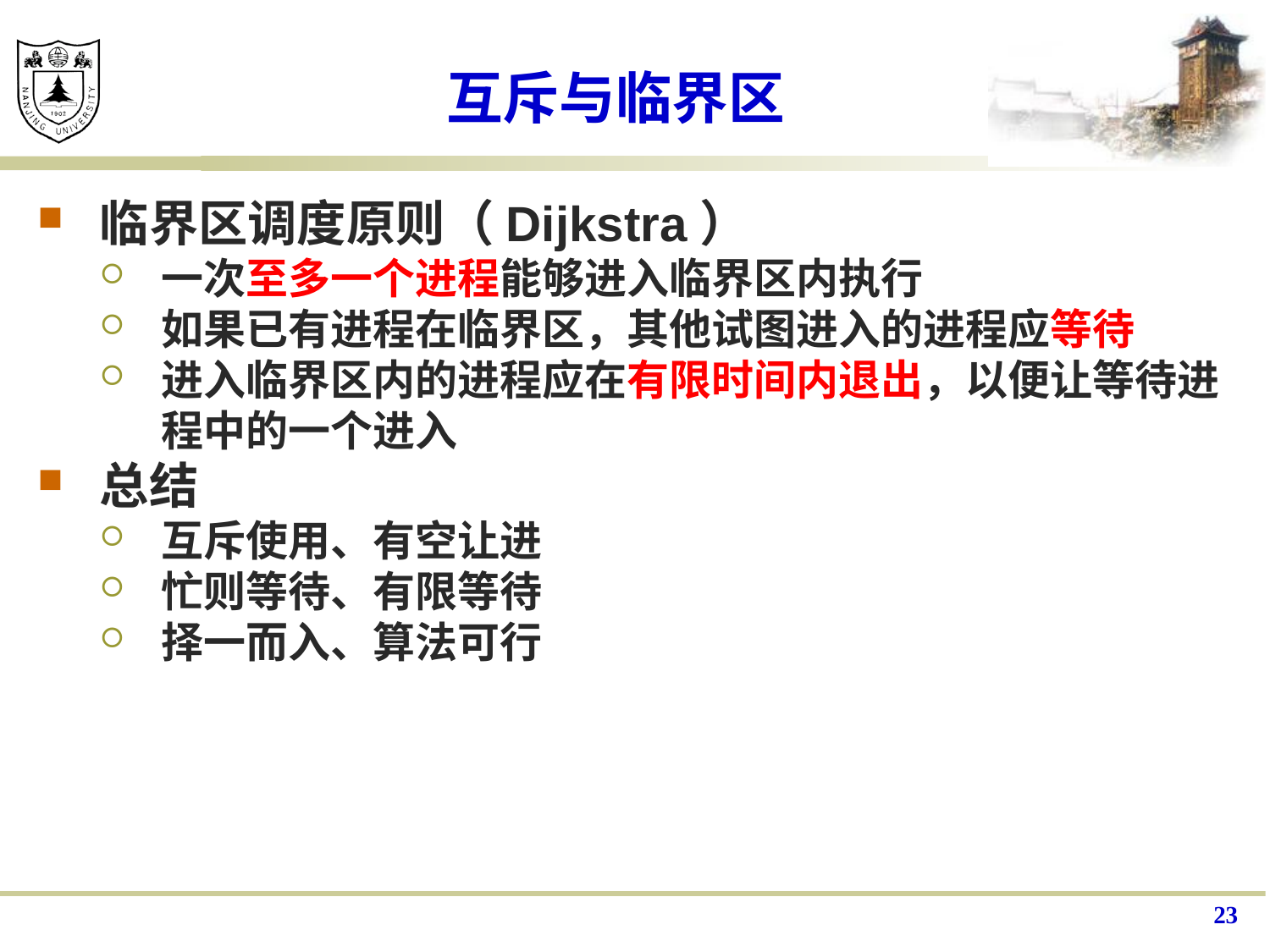

# 互斥与临界区
临界区调度原则（Dijkstra）
一次至多一个进程能够进入临界区内执行
如果已有进程在临界区，其他试图进入的进程应等待
进入临界区内的进程应在有限时间内退出，以便让等待进程中的一个进入
总结
互斥使用、有空让进
忙则等待、有限等待
择一而入、算法可行

23